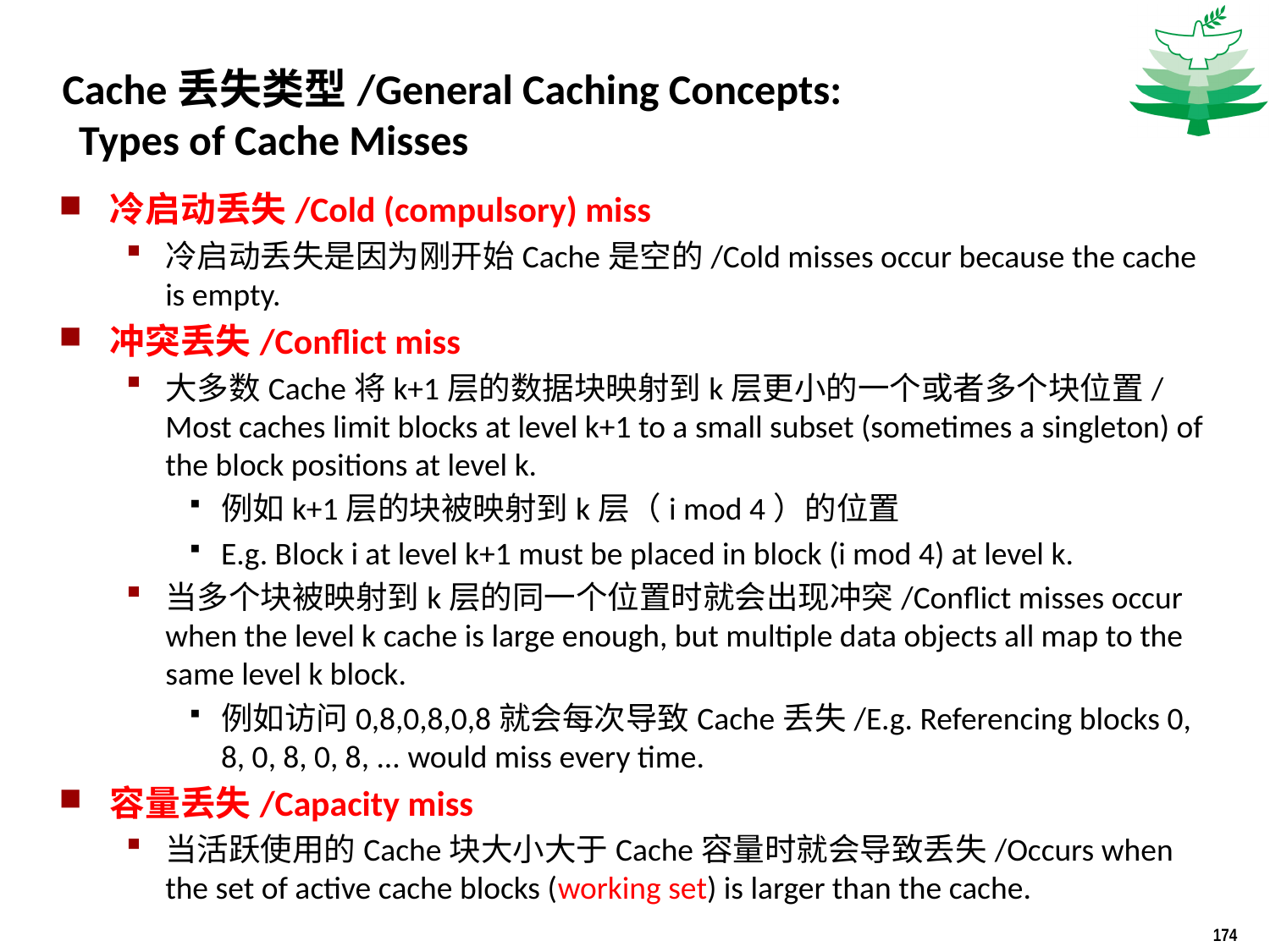

# Cache丢失类型/General Caching Concepts: Types of Cache Misses
冷启动丢失/Cold (compulsory) miss
冷启动丢失是因为刚开始Cache是空的/Cold misses occur because the cache is empty.
冲突丢失/Conflict miss
大多数Cache将k+1层的数据块映射到k层更小的一个或者多个块位置/Most caches limit blocks at level k+1 to a small subset (sometimes a singleton) of the block positions at level k.
例如k+1层的块被映射到k层（i mod 4）的位置
E.g. Block i at level k+1 must be placed in block (i mod 4) at level k.
当多个块被映射到k层的同一个位置时就会出现冲突/Conflict misses occur when the level k cache is large enough, but multiple data objects all map to the same level k block.
例如访问0,8,0,8,0,8就会每次导致Cache丢失/E.g. Referencing blocks 0, 8, 0, 8, 0, 8, ... would miss every time.
容量丢失/Capacity miss
当活跃使用的Cache块大小大于Cache容量时就会导致丢失/Occurs when the set of active cache blocks (working set) is larger than the cache.